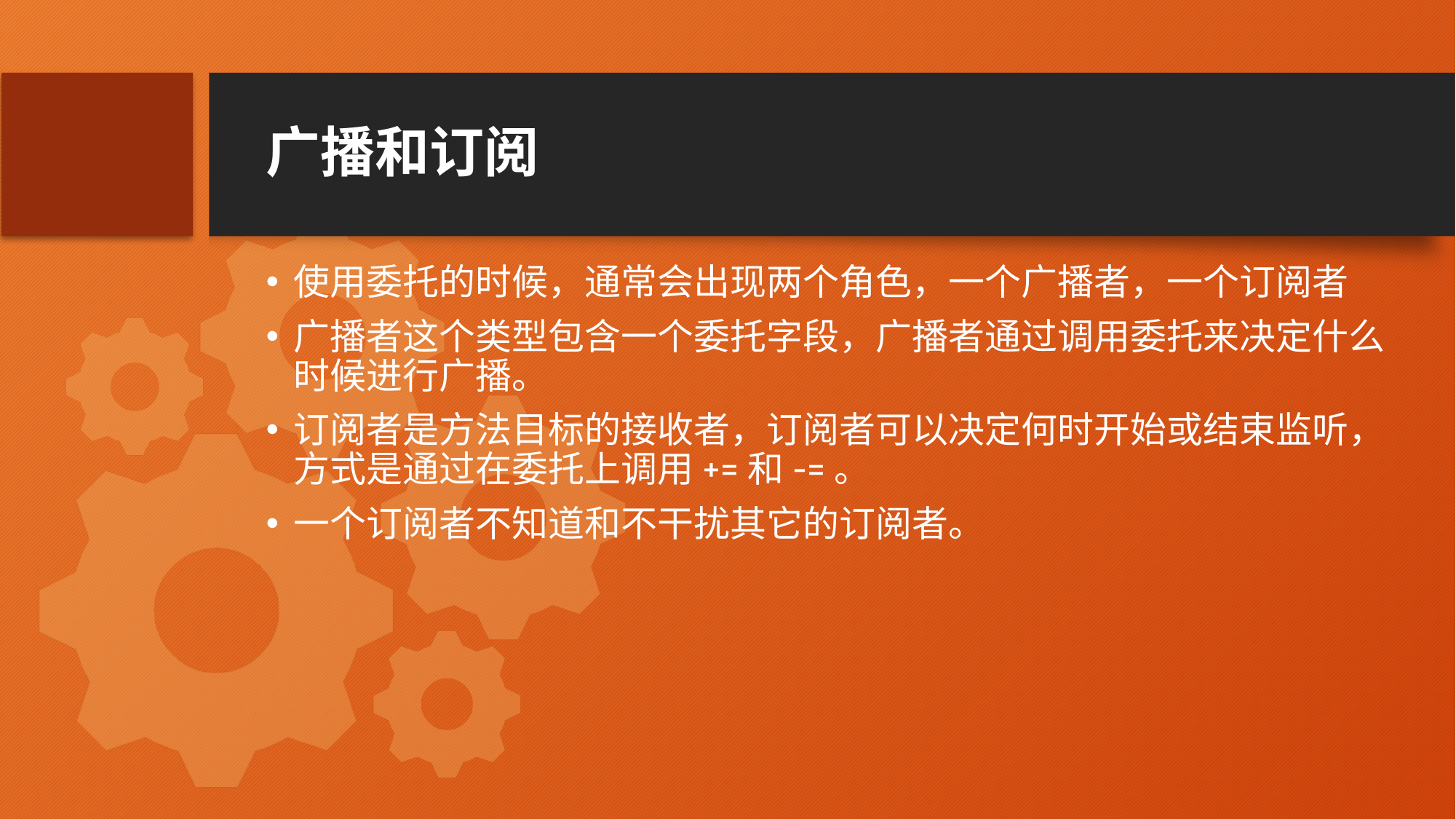

# 广播和订阅
使用委托的时候，通常会出现两个角色，一个广播者，一个订阅者
广播者这个类型包含一个委托字段，广播者通过调用委托来决定什么时候进行广播。
订阅者是方法目标的接收者，订阅者可以决定何时开始或结束监听，方式是通过在委托上调用+=和-=。
一个订阅者不知道和不干扰其它的订阅者。